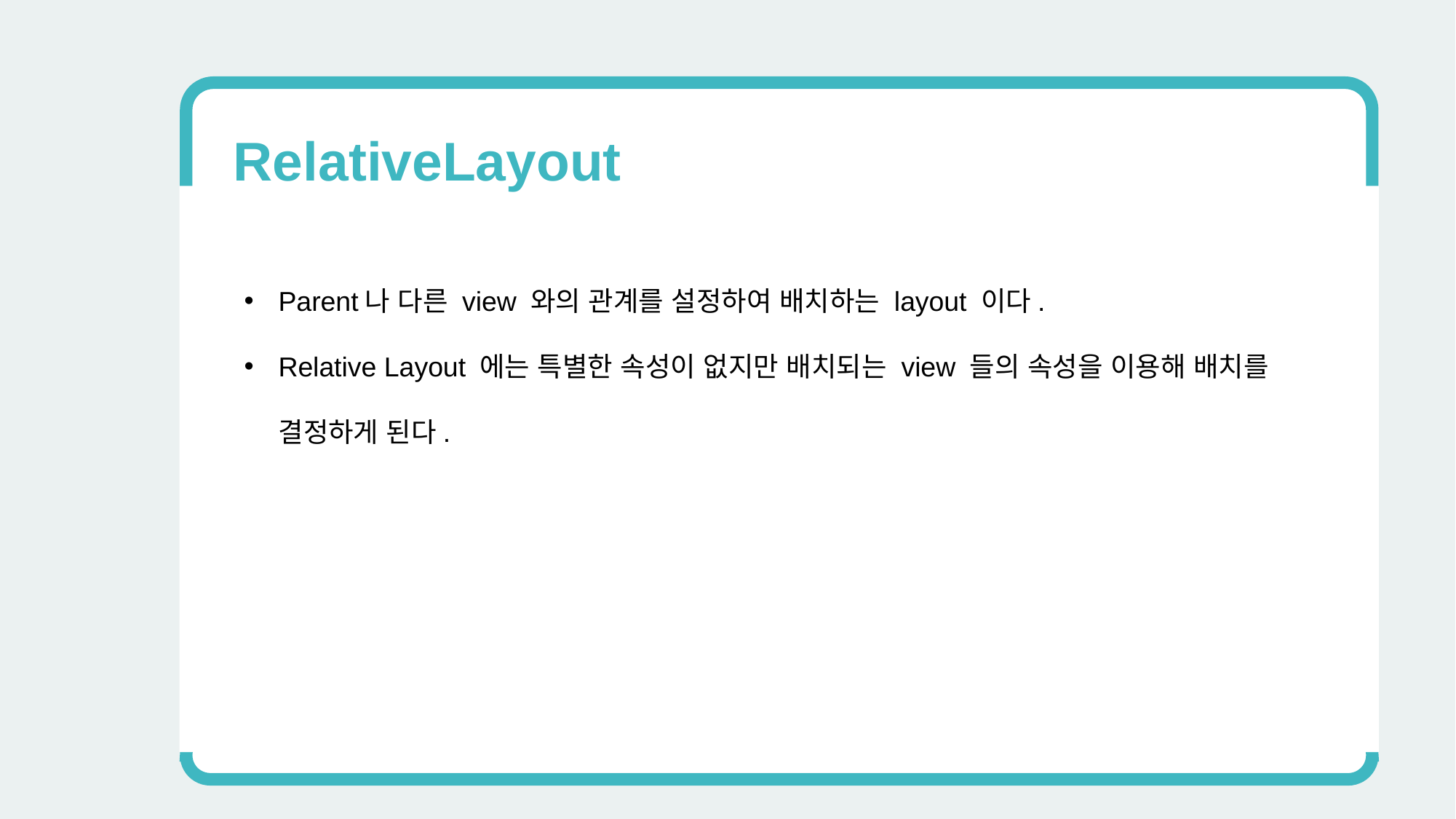

RelativeLayout

Parent나 다른 view 와의 관계를 설정하여 배치하는 layout 이다.
Relative Layout 에는 특별한 속성이 없지만 배치되는 view 들의 속성을 이용해 배치를 결정하게 된다.